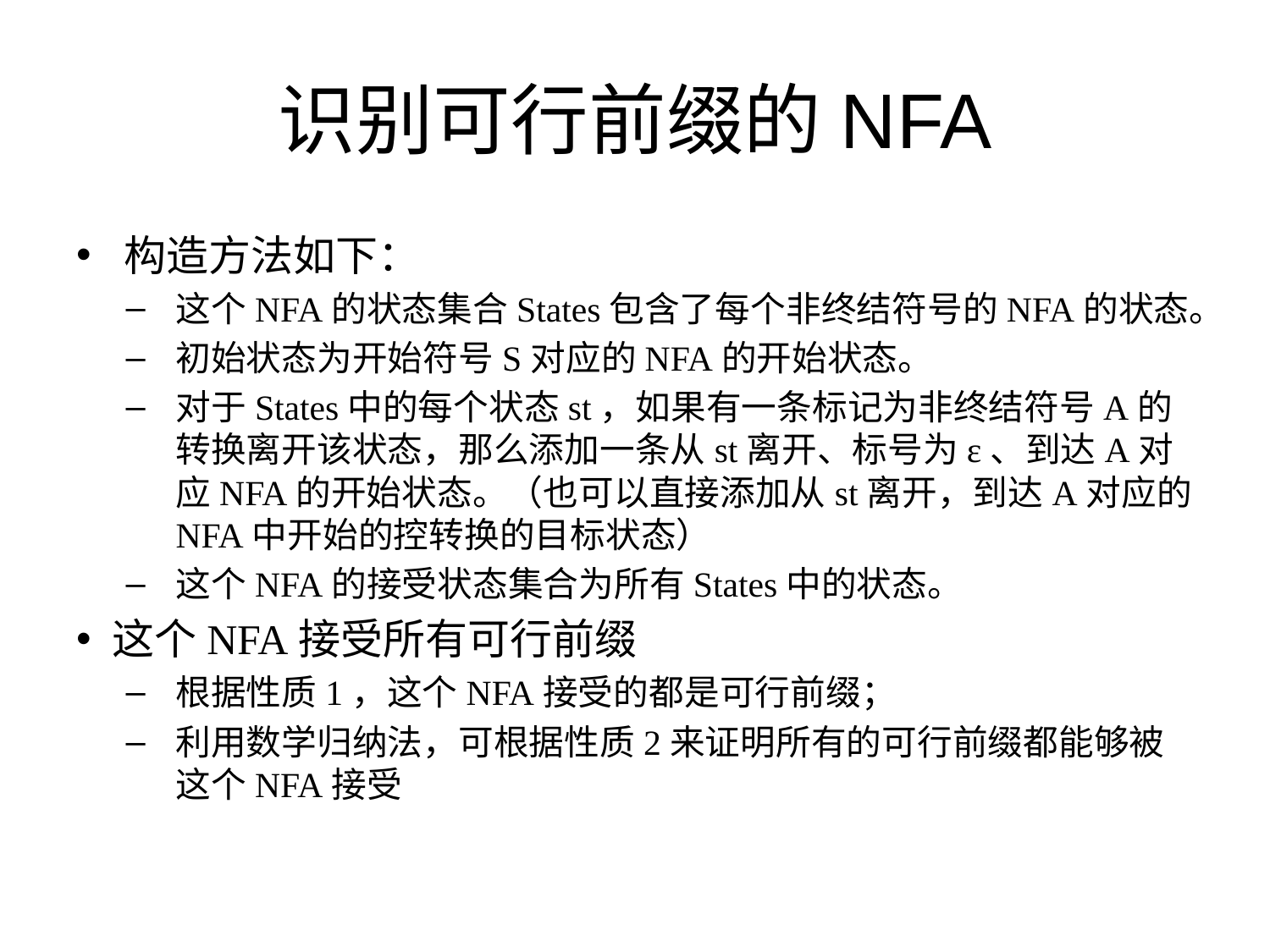

# 识别可行前缀的NFA
构造方法如下：
这个NFA的状态集合States包含了每个非终结符号的NFA的状态。
初始状态为开始符号S对应的NFA的开始状态。
对于States中的每个状态st，如果有一条标记为非终结符号A的转换离开该状态，那么添加一条从st离开、标号为ε、到达A对应NFA的开始状态。（也可以直接添加从st离开，到达A对应的NFA中开始的控转换的目标状态）
这个NFA的接受状态集合为所有States中的状态。
这个NFA接受所有可行前缀
根据性质1，这个NFA接受的都是可行前缀；
利用数学归纳法，可根据性质2来证明所有的可行前缀都能够被这个NFA接受